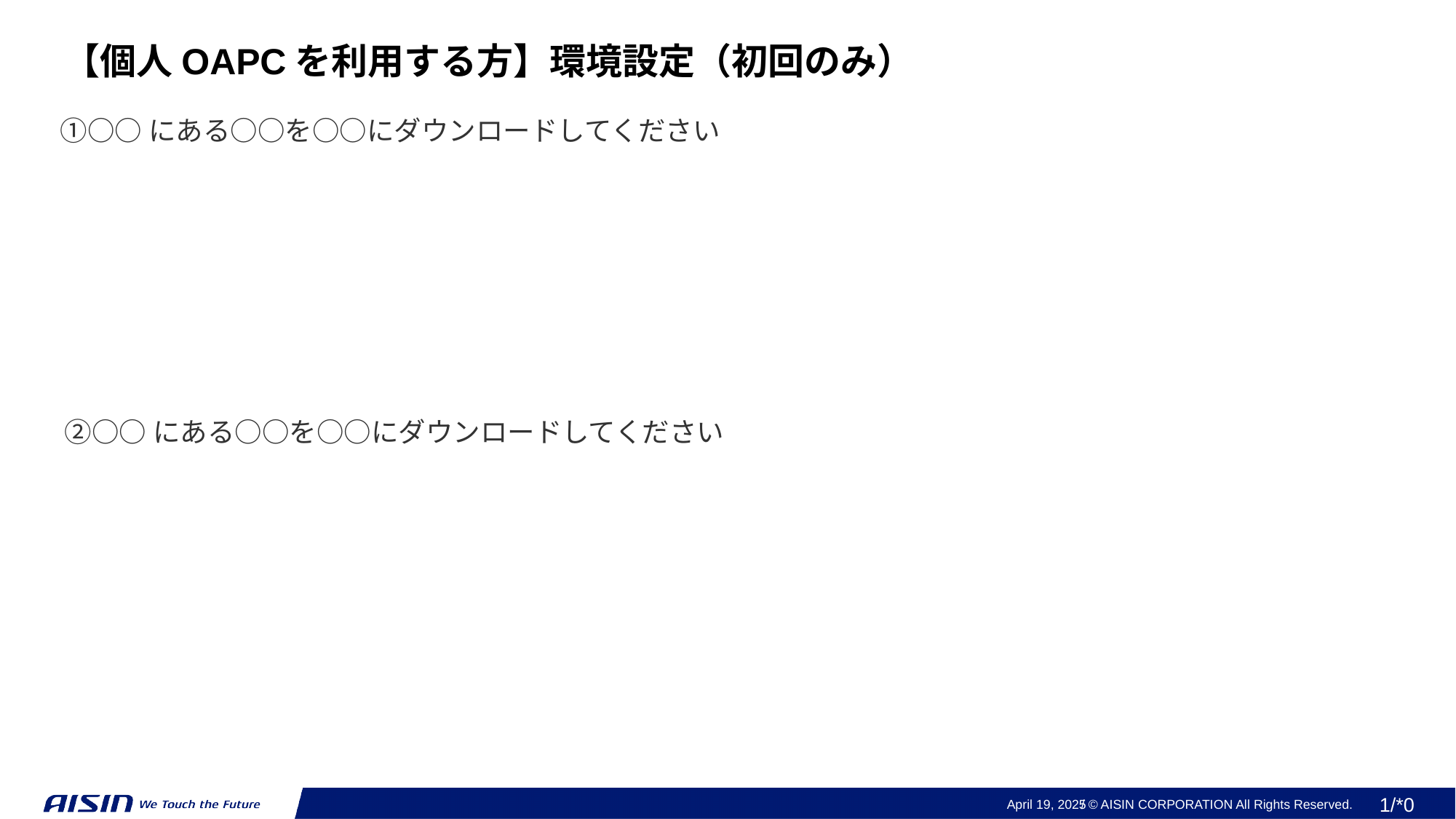

【個人OAPCを利用する方】環境設定（初回のみ）

①○○にある○○を○○にダウンロードしてください
②○○にある○○を○○にダウンロードしてください
April 19, 2025